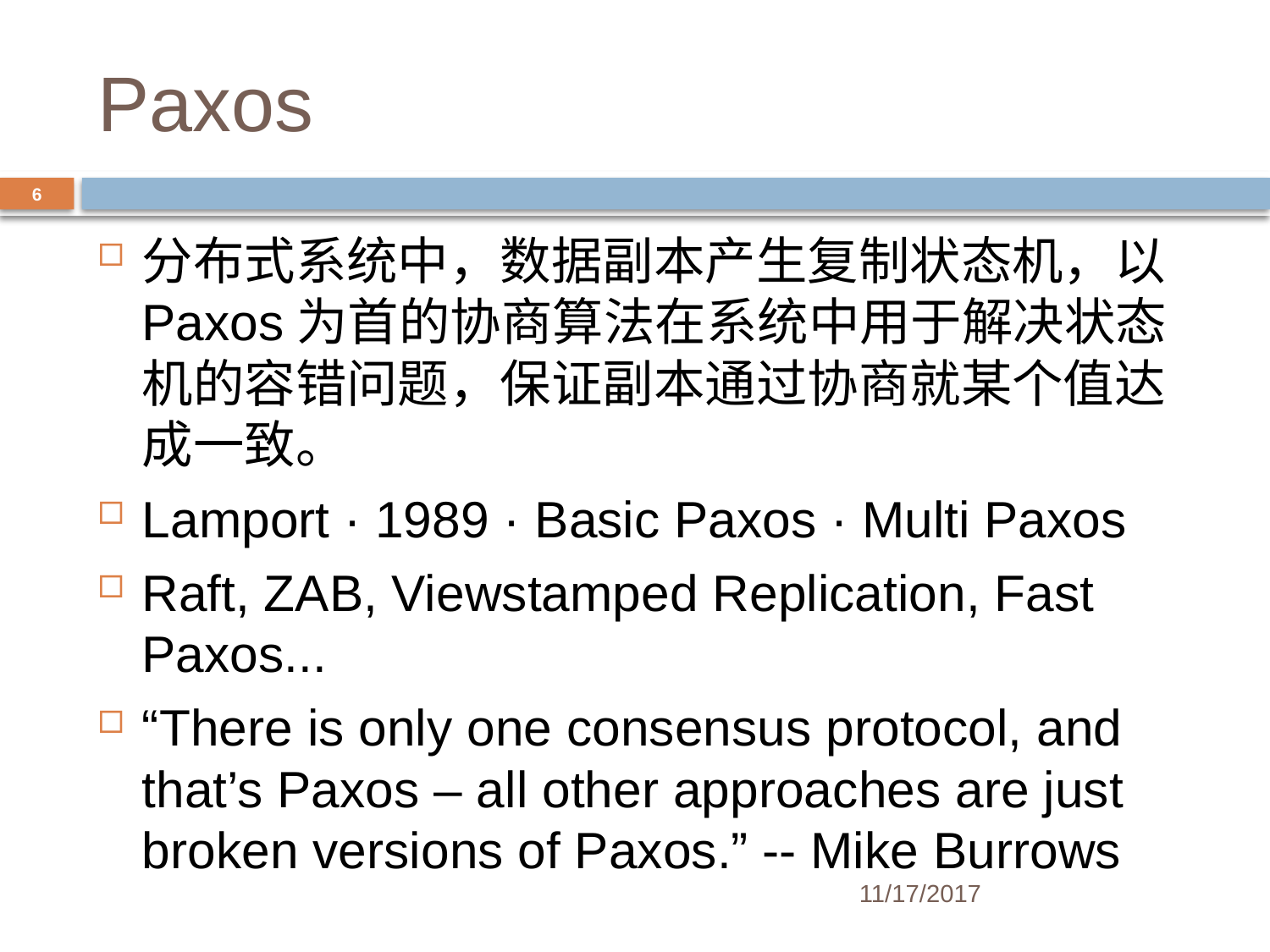

# Paxos
6
分布式系统中，数据副本产生复制状态机，以Paxos为首的协商算法在系统中用于解决状态机的容错问题，保证副本通过协商就某个值达成一致。
Lamport · 1989 · Basic Paxos · Multi Paxos
Raft, ZAB, Viewstamped Replication, Fast Paxos...
“There is only one consensus protocol, and that’s Paxos – all other approaches are just broken versions of Paxos.” -- Mike Burrows

11/17/2017